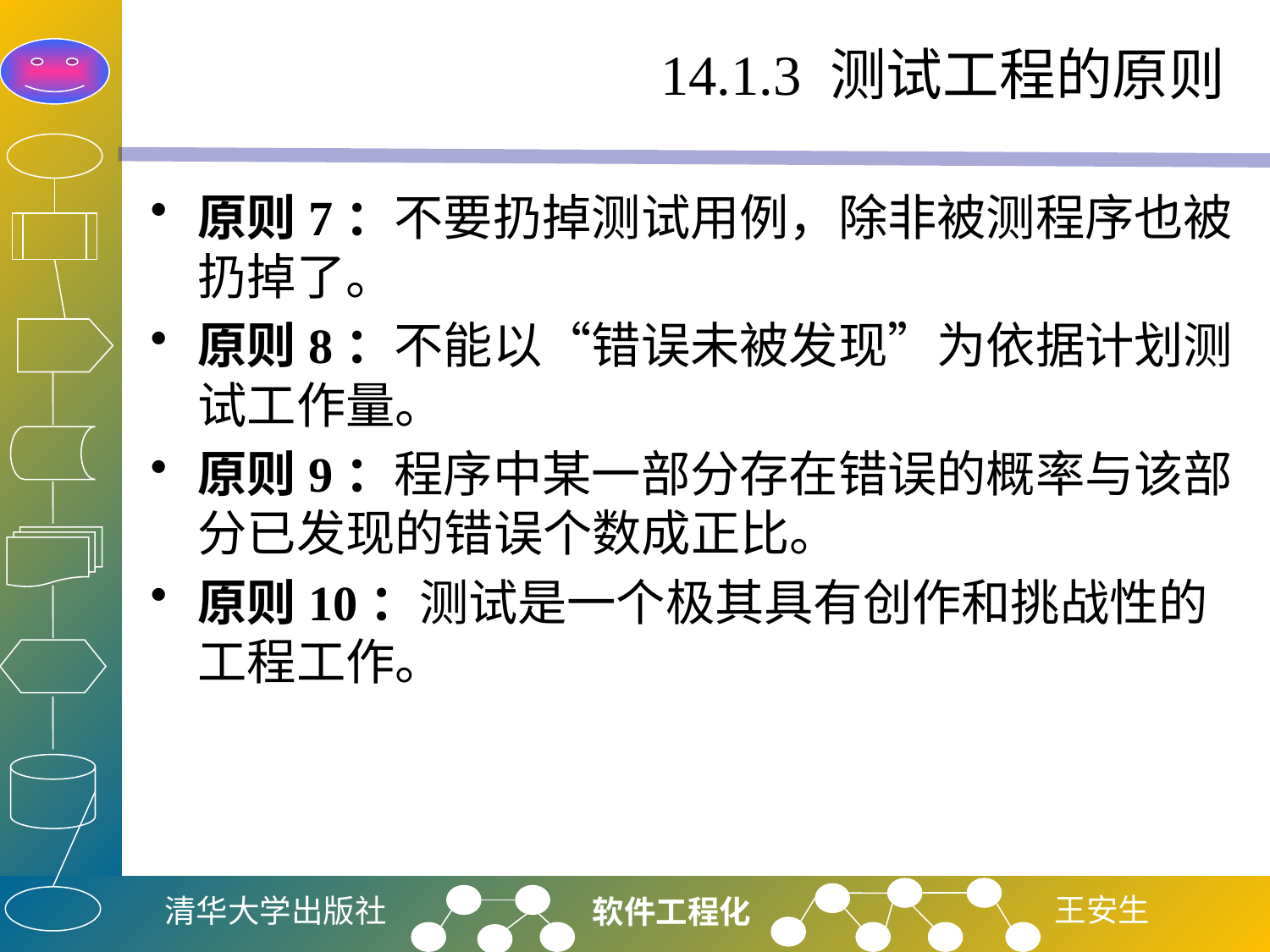

# 14.1.3 测试工程的原则
原则7：不要扔掉测试用例，除非被测程序也被扔掉了。
原则8：不能以“错误未被发现”为依据计划测试工作量。
原则9：程序中某一部分存在错误的概率与该部分已发现的错误个数成正比。
原则10：测试是一个极其具有创作和挑战性的工程工作。